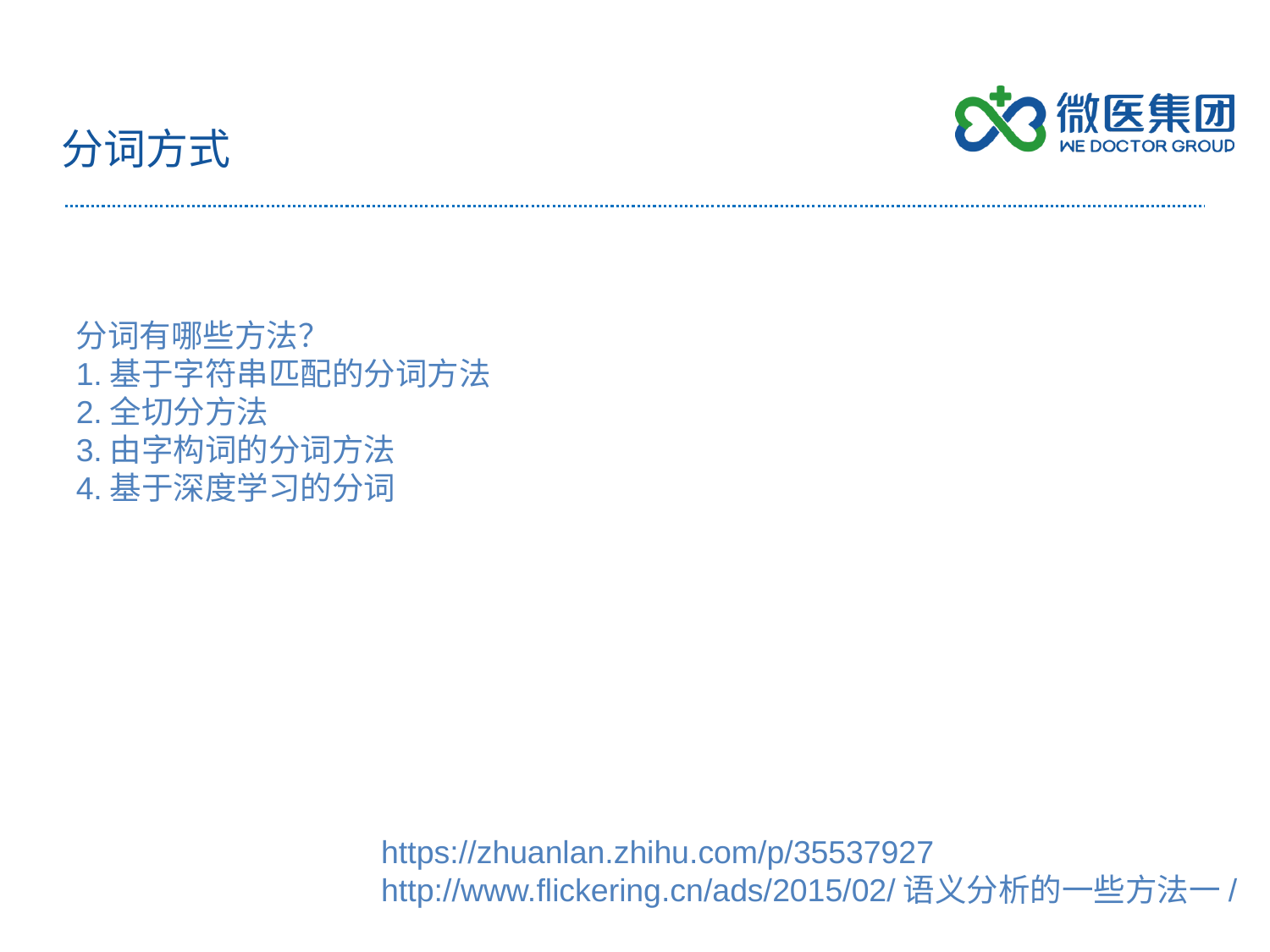

分词方式
分词有哪些方法？
1.基于字符串匹配的分词方法
2.全切分方法
3.由字构词的分词方法
4.基于深度学习的分词
https://zhuanlan.zhihu.com/p/35537927
http://www.flickering.cn/ads/2015/02/语义分析的一些方法一/